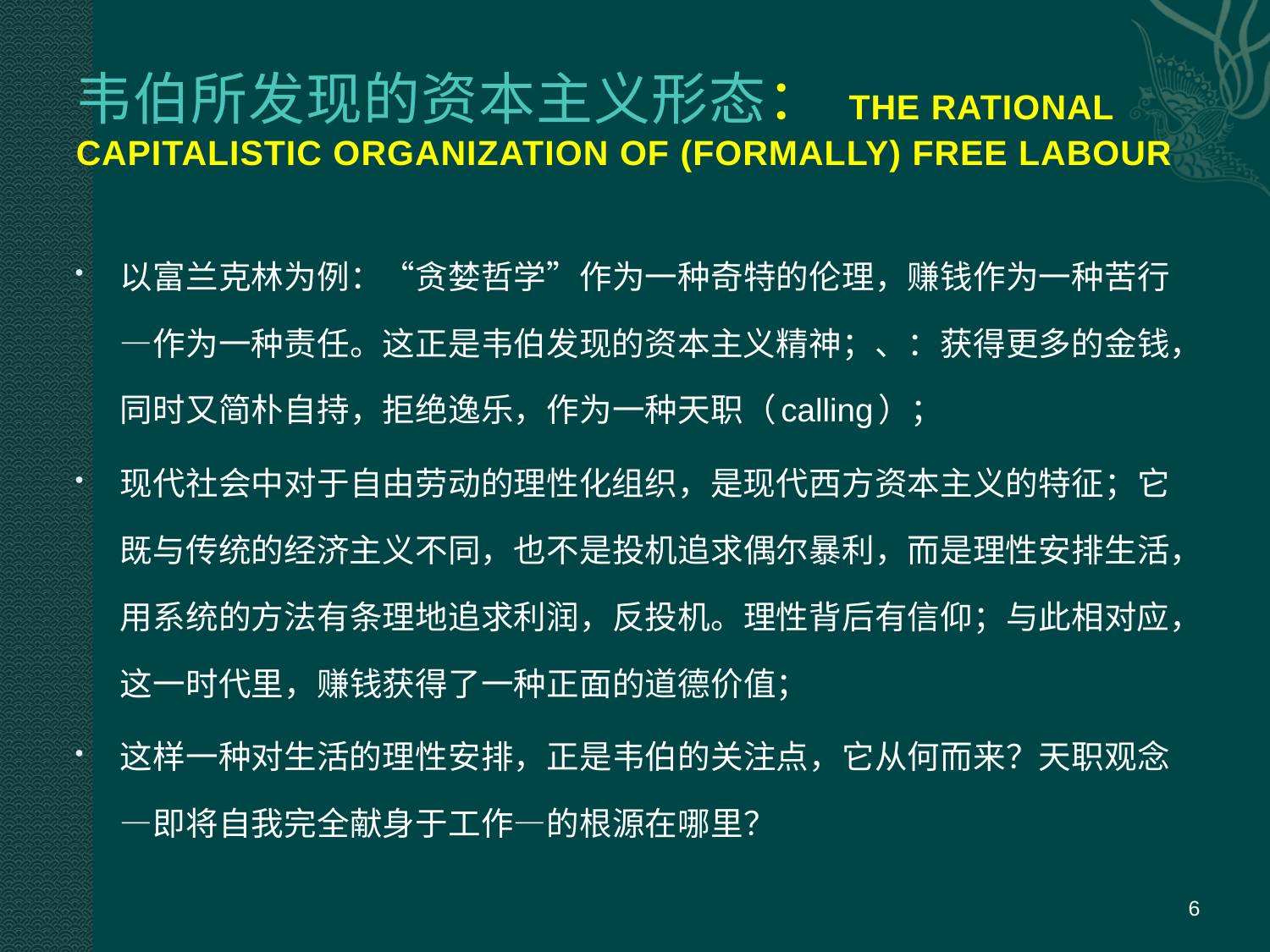

# 韦伯所发现的资本主义形态： THE RATIONAL CAPITALISTIC ORGANIZATION OF (FORMALLY) FREE LABOUR
以富兰克林为例：“贪婪哲学”作为一种奇特的伦理，赚钱作为一种苦行—作为一种责任。这正是韦伯发现的资本主义精神；、：获得更多的金钱，同时又简朴自持，拒绝逸乐，作为一种天职（calling）；
现代社会中对于自由劳动的理性化组织，是现代西方资本主义的特征；它既与传统的经济主义不同，也不是投机追求偶尔暴利，而是理性安排生活，用系统的方法有条理地追求利润，反投机。理性背后有信仰；与此相对应，这一时代里，赚钱获得了一种正面的道德价值；
这样一种对生活的理性安排，正是韦伯的关注点，它从何而来？天职观念—即将自我完全献身于工作—的根源在哪里？

6